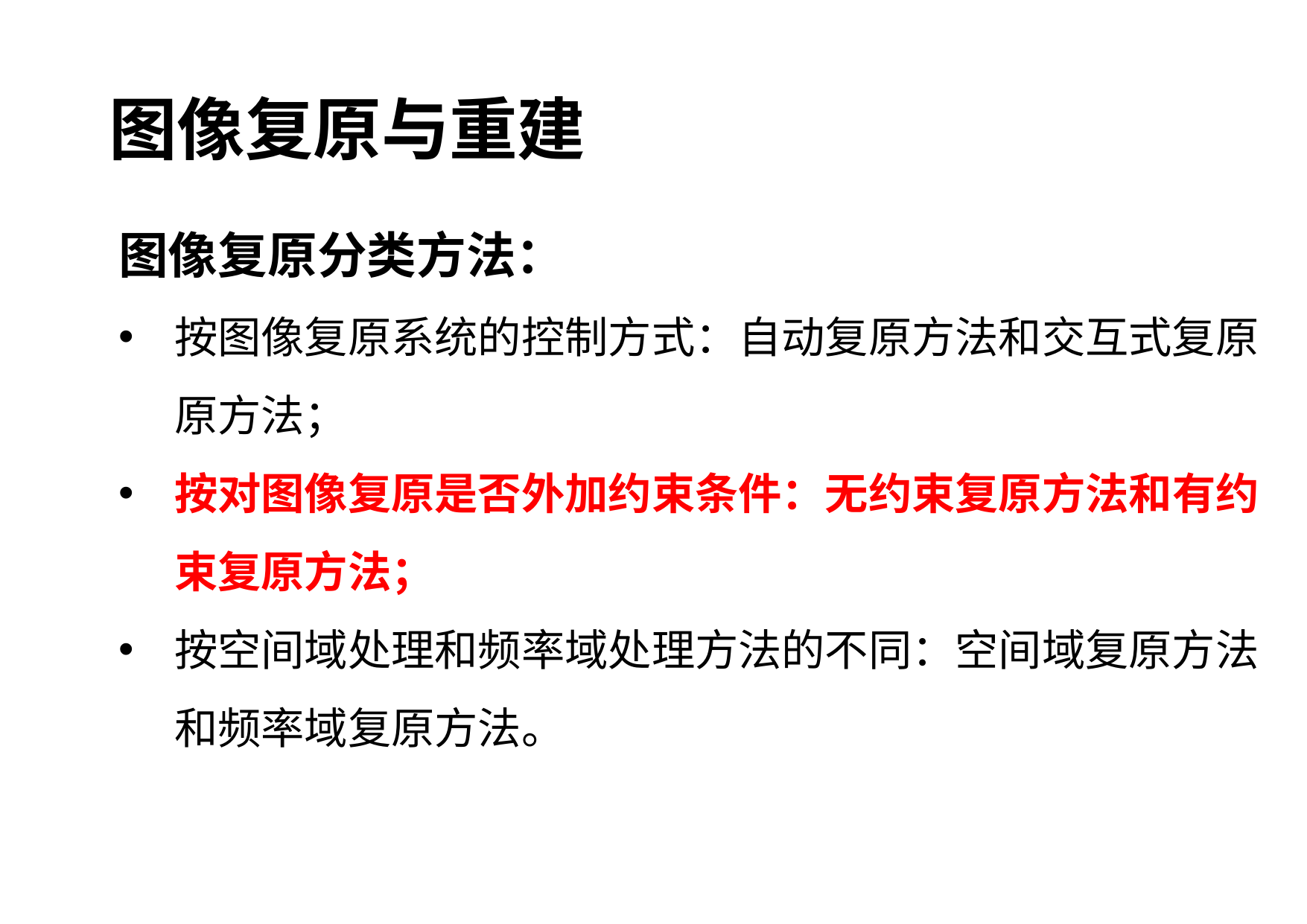

图像复原与重建
图像复原分类方法：
按图像复原系统的控制方式：自动复原方法和交互式复原原方法；
按对图像复原是否外加约束条件：无约束复原方法和有约束复原方法；
按空间域处理和频率域处理方法的不同：空间域复原方法和频率域复原方法。